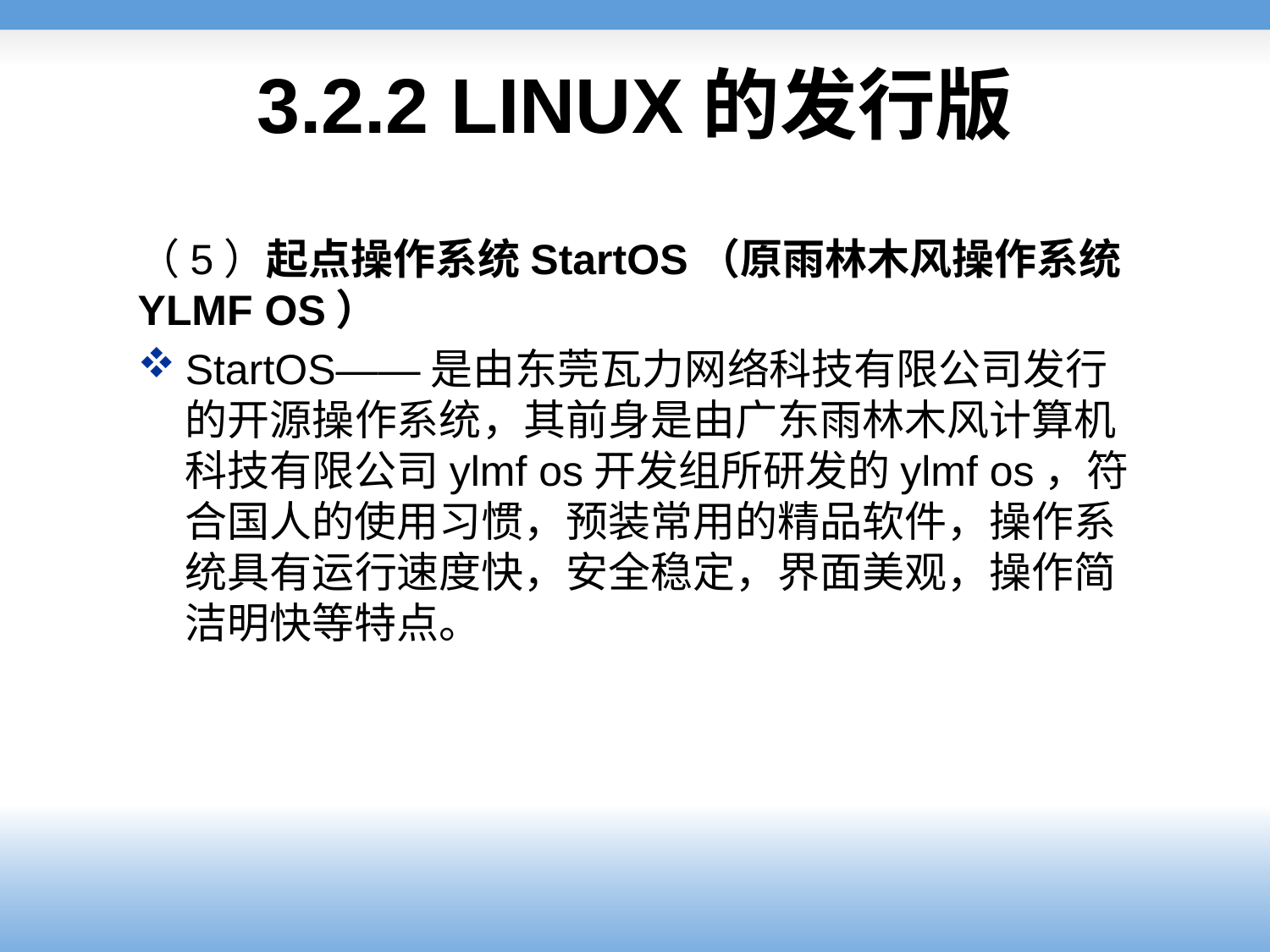

# 3.2.2 LINUX的发行版
（5）起点操作系统StartOS（原雨林木风操作系统YLMF OS）
StartOS——是由东莞瓦力网络科技有限公司发行的开源操作系统，其前身是由广东雨林木风计算机科技有限公司ylmf os开发组所研发的ylmf os，符合国人的使用习惯，预装常用的精品软件，操作系统具有运行速度快，安全稳定，界面美观，操作简洁明快等特点。